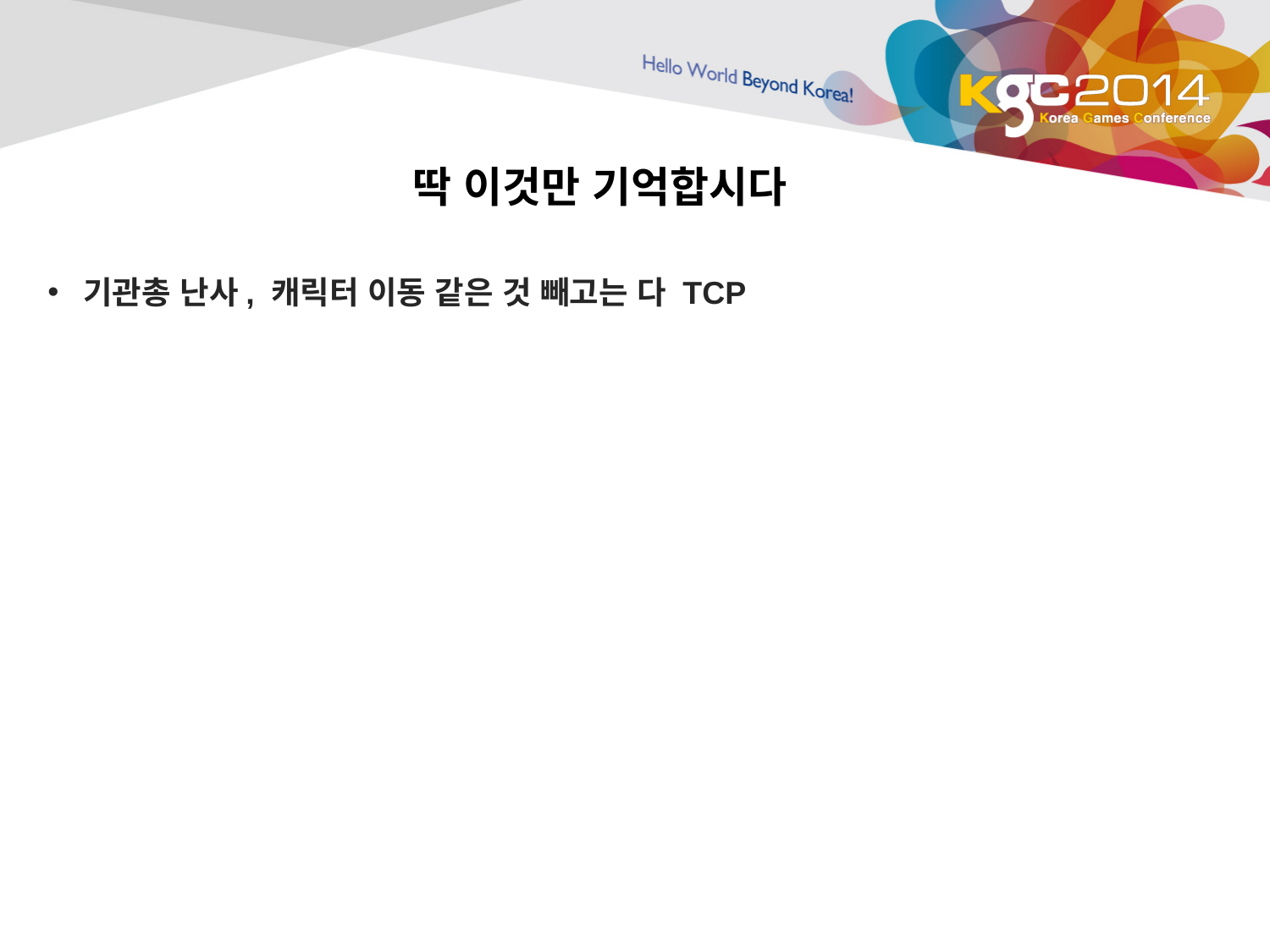

# 딱 이것만 기억합시다
기관총 난사, 캐릭터 이동 같은 것 빼고는 다 TCP